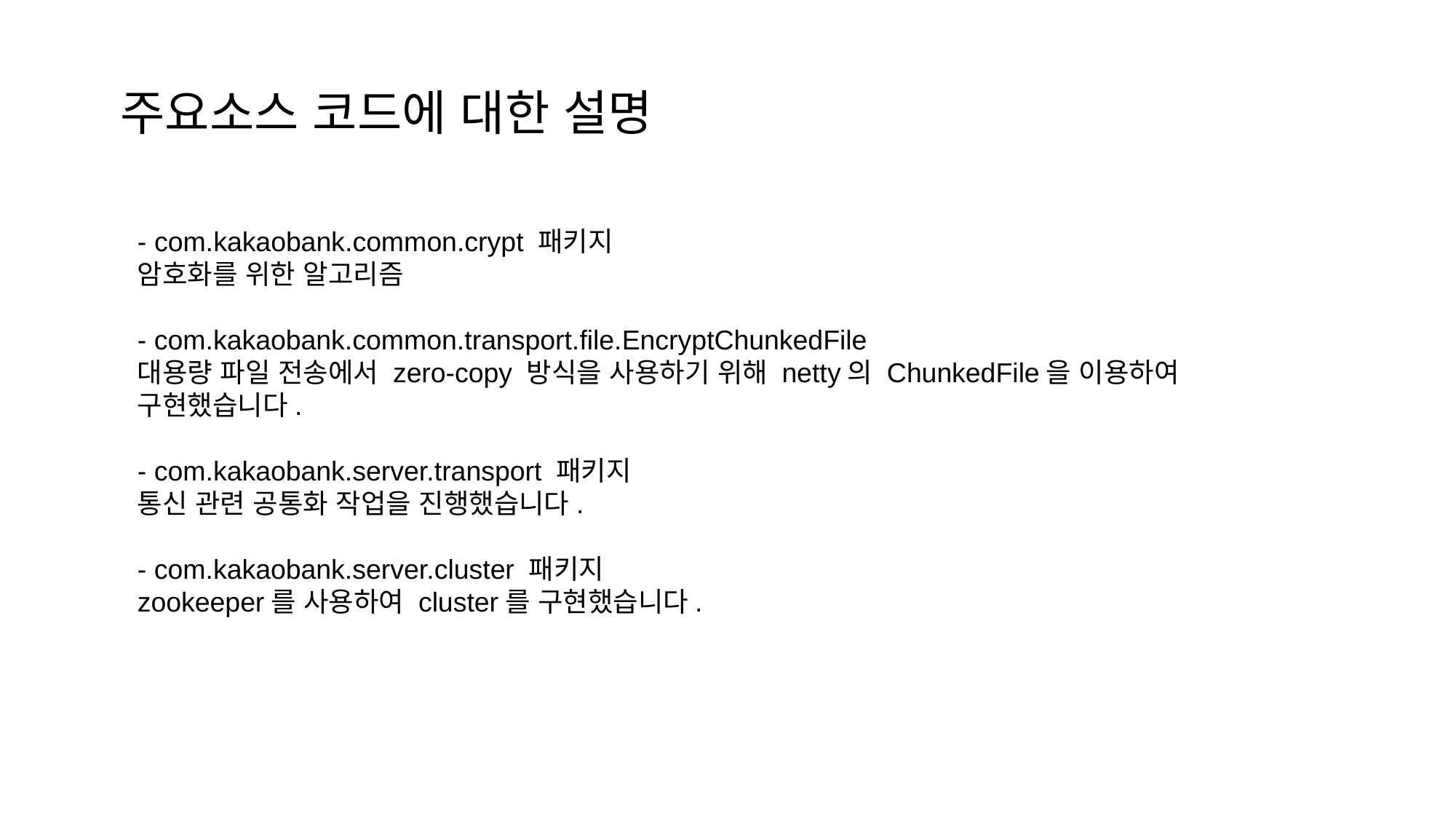

주요소스 코드에 대한 설명
- com.kakaobank.common.crypt 패키지
암호화를 위한 알고리즘

- com.kakaobank.common.transport.file.EncryptChunkedFile
대용량 파일 전송에서 zero-copy 방식을 사용하기 위해 netty의 ChunkedFile을 이용하여 구현했습니다.

- com.kakaobank.server.transport 패키지
통신 관련 공통화 작업을 진행했습니다.

- com.kakaobank.server.cluster 패키지
zookeeper를 사용하여 cluster를 구현했습니다.